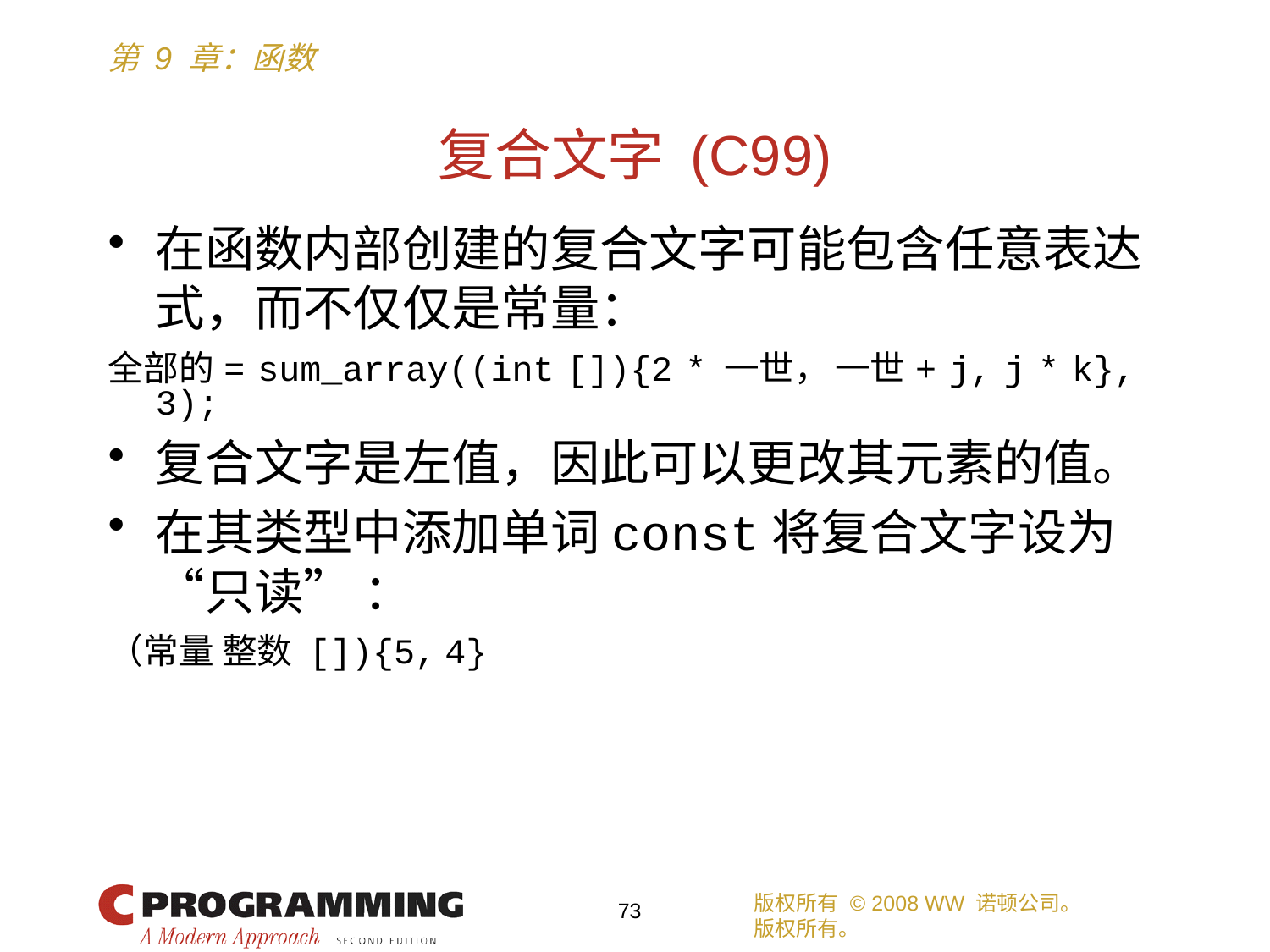

# 复合文字 (C99)
在函数内部创建的复合文字可能包含任意表达式，而不仅仅是常量：
全部的 = sum_array((int []){2 * 一世， 一世 + j, j * k}, 3);
复合文字是左值，因此可以更改其元素的值。
在其类型中添加单词const将复合文字设为“只读” ：
（常量 整数 []){5, 4}
版权所有 © 2008 WW 诺顿公司。
版权所有。
73